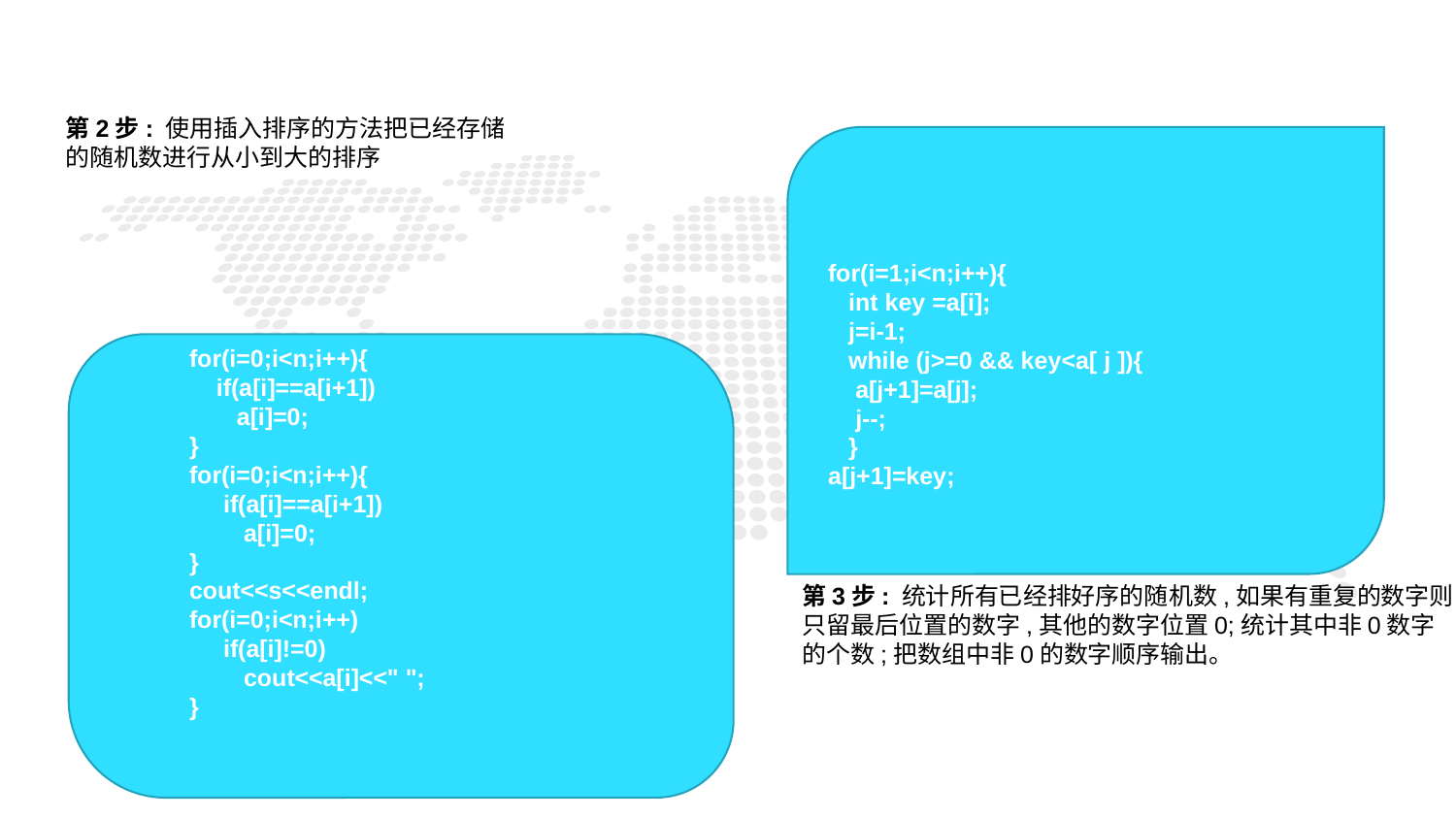

第2步: 使用插入排序的方法把已经存储
的随机数进行从小到大的排序

for(i=1;i<n;i++){
   int key =a[i];
   j=i-1;
   while (j>=0 && key<a[ j ]){
    a[j+1]=a[j];
    j--;
   }
a[j+1]=key;
1

for(i=0;i<n;i++){
    if(a[i]==a[i+1])
       a[i]=0;
}
for(i=0;i<n;i++){
     if(a[i]==a[i+1])
        a[i]=0;
}
cout<<s<<endl;
for(i=0;i<n;i++)
     if(a[i]!=0)
        cout<<a[i]<<" ";
}
PART  ONE
第3步: 统计所有已经排好序的随机数,如果有重复的数字则只留最后位置的数字,其他的数字位置0;统计其中非0数字的个数;把数组中非0的数字顺序输出。